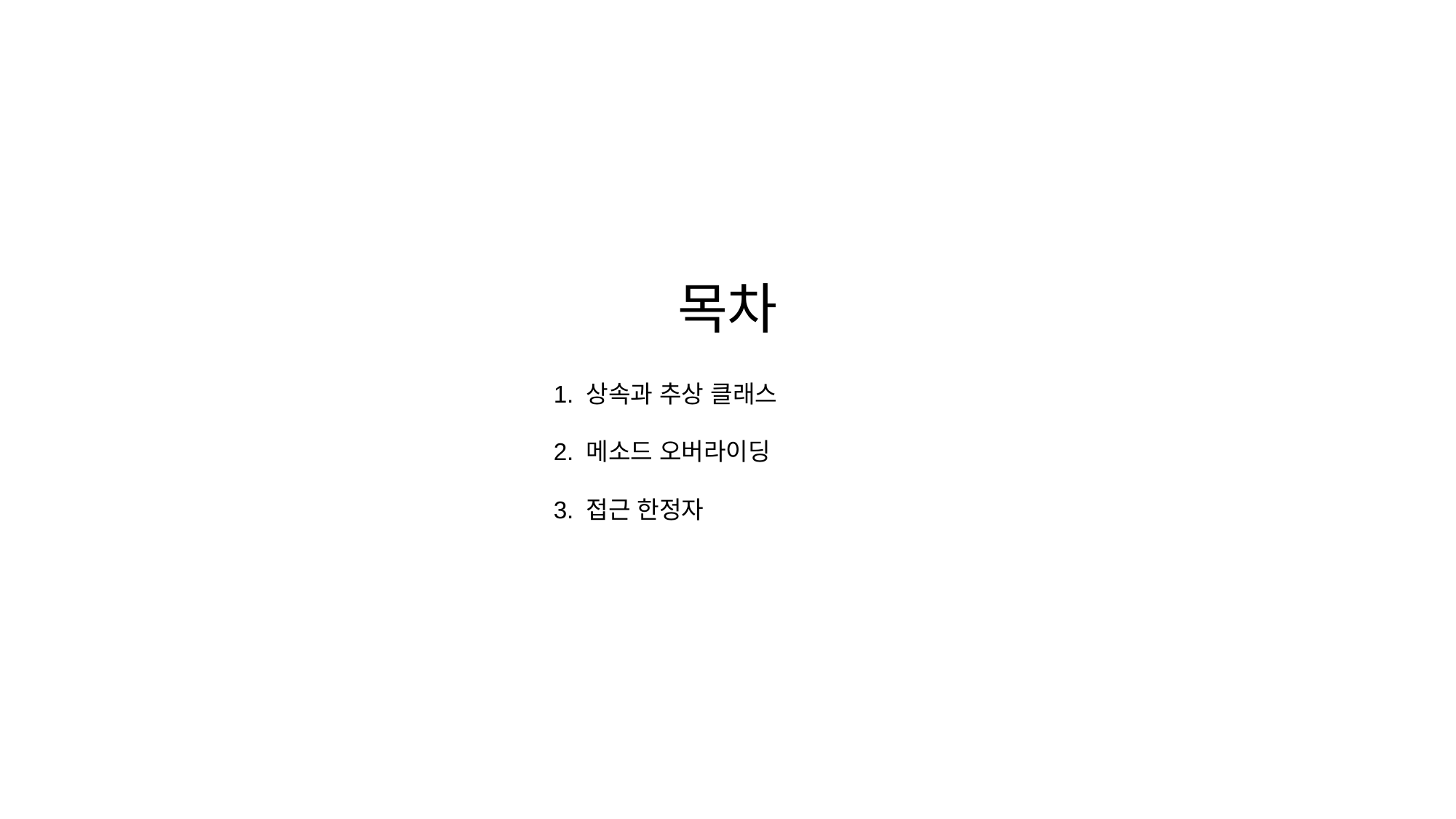

목차
1. 상속과 추상 클래스

2. 메소드 오버라이딩

3. 접근 한정자